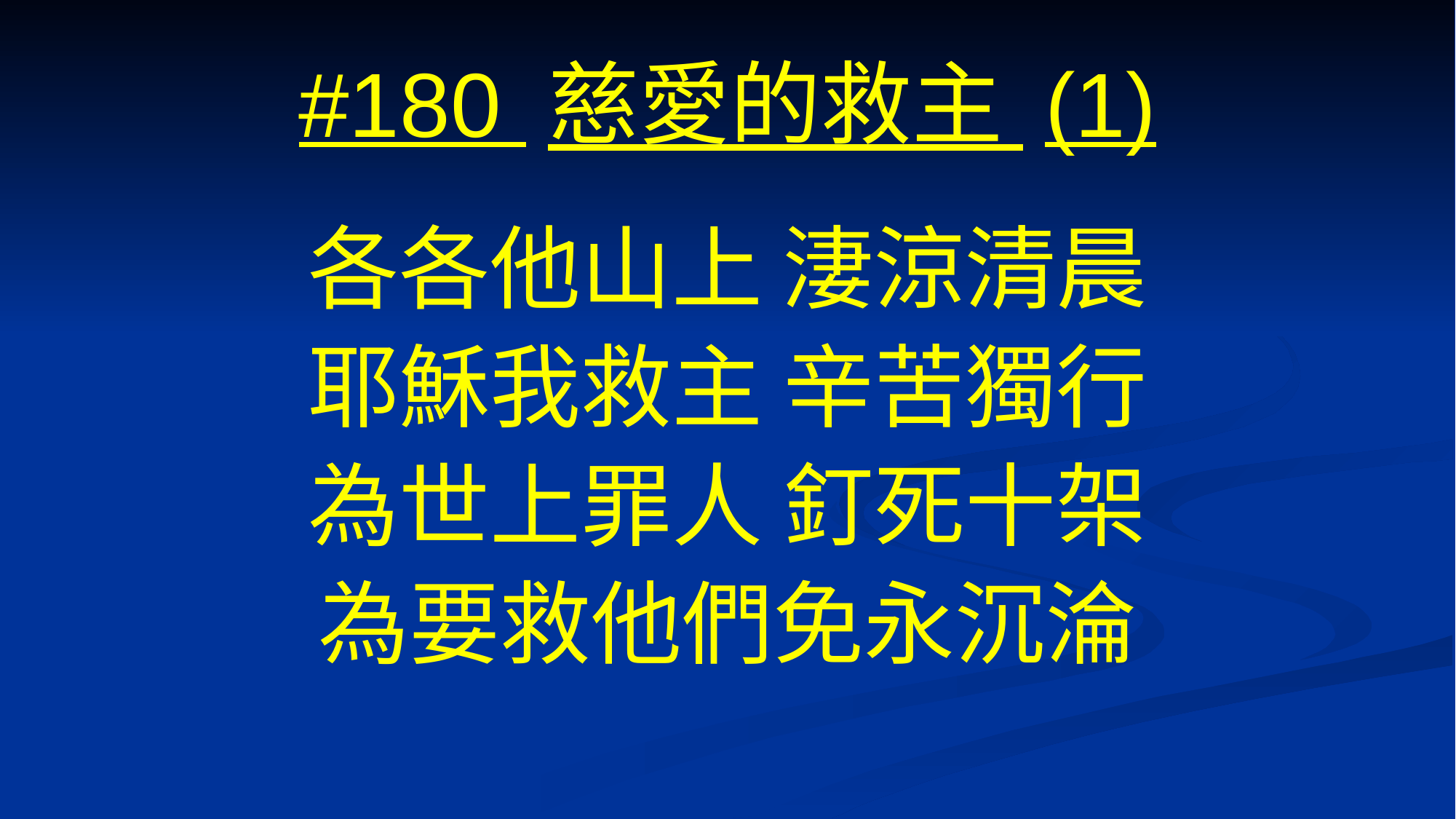

# #180 慈愛的救主 (1)
各各他山上 淒涼清晨
耶穌我救主 辛苦獨行
為世上罪人 釘死十架
為要救他們免永沉淪